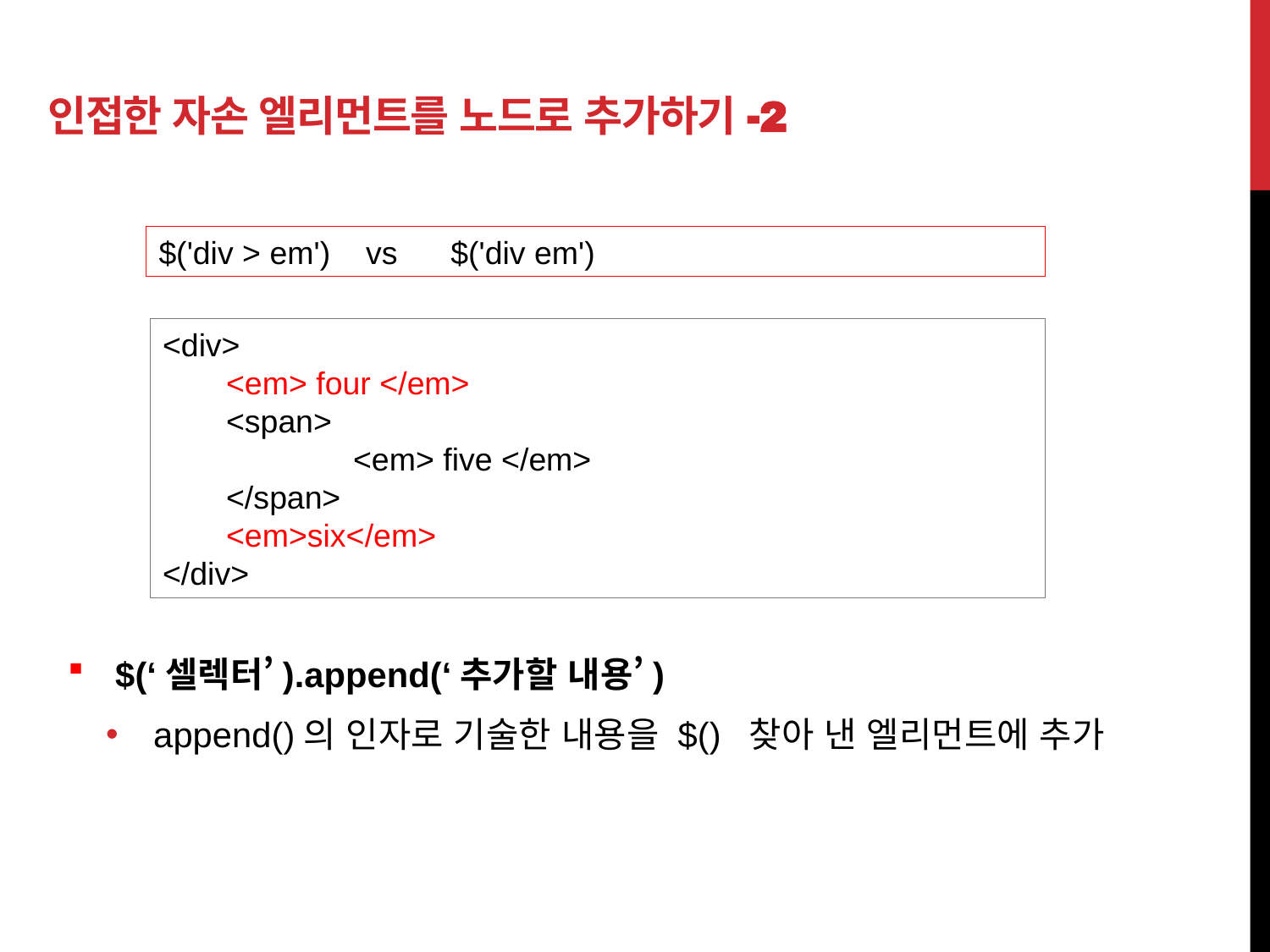

# 인접한 자손 엘리먼트를 노드로 추가하기-2
$('div > em')    vs      $('div em')
<div>
<em> four </em>
<span>
	<em> five </em>
</span>
<em>six</em>
</div>
$(‘셀렉터’).append(‘추가할 내용’)
append()의 인자로 기술한 내용을 $()  찾아 낸 엘리먼트에 추가